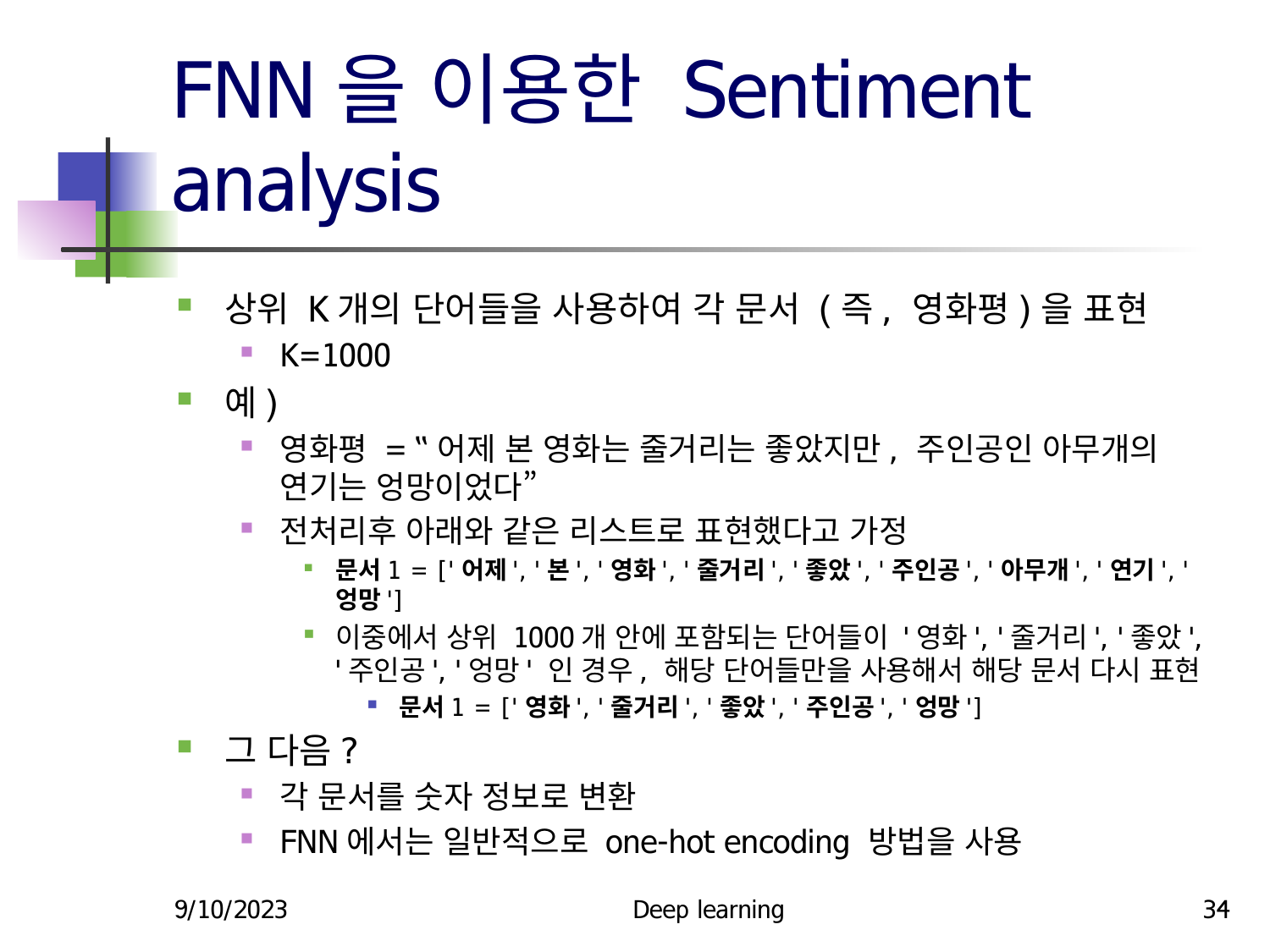

# FNN을 이용한 Sentiment analysis
상위 K개의 단어들을 사용하여 각 문서 (즉, 영화평)을 표현
K=1000
예)
영화평 = “어제 본 영화는 줄거리는 좋았지만, 주인공인 아무개의 연기는 엉망이었다”
전처리후 아래와 같은 리스트로 표현했다고 가정
문서1 = ['어제', '본', '영화', '줄거리', '좋았', '주인공', '아무개', '연기', '엉망']
이중에서 상위 1000개 안에 포함되는 단어들이 '영화', '줄거리', '좋았', '주인공', '엉망' 인 경우, 해당 단어들만을 사용해서 해당 문서 다시 표현
문서1 = ['영화', '줄거리', '좋았', '주인공', '엉망']
그 다음?
각 문서를 숫자 정보로 변환
FNN에서는 일반적으로 one-hot encoding 방법을 사용

9/10/2023
Deep learning
34